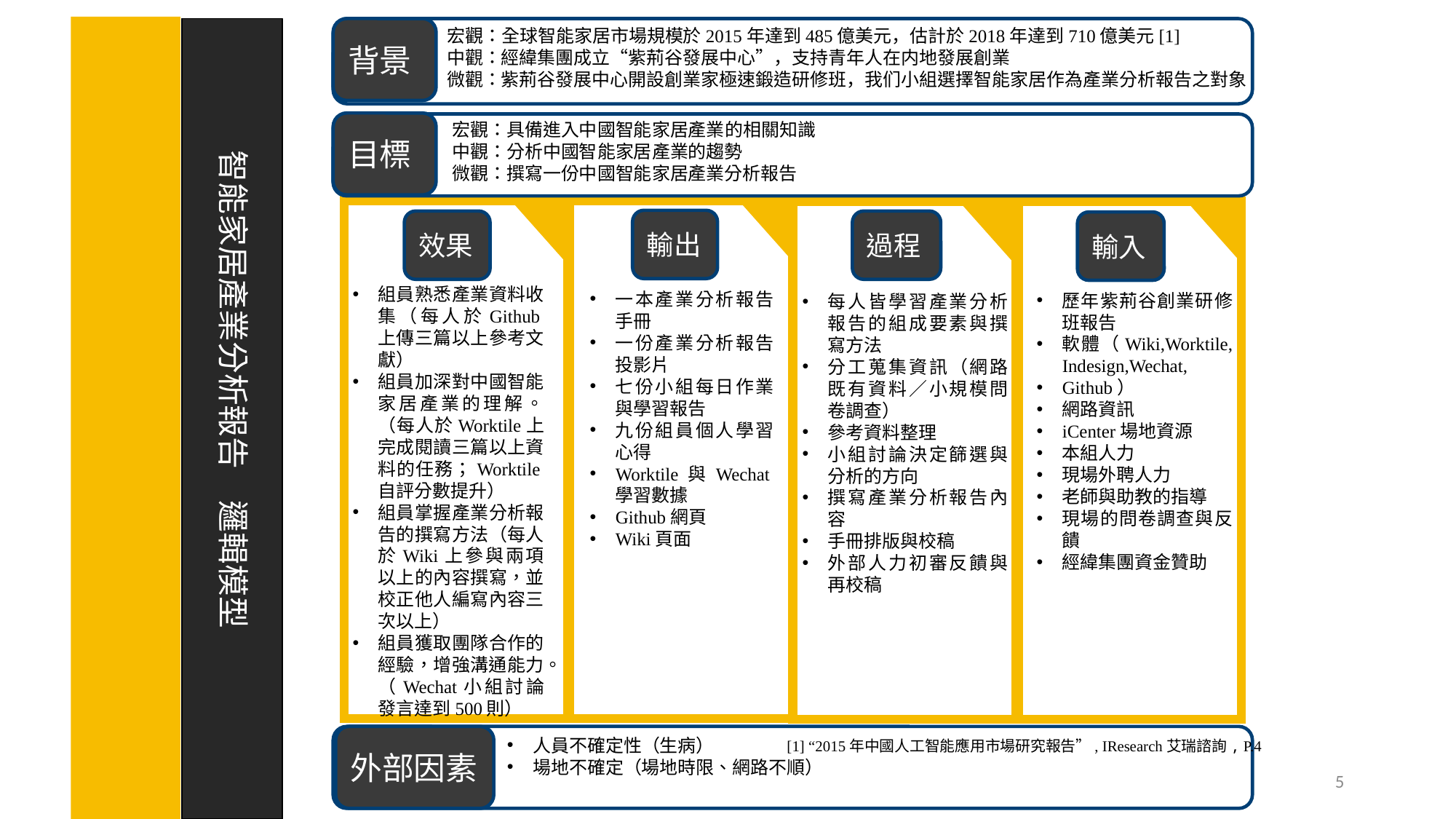

背景
目標

外部因素
宏觀：全球智能家居市場規模於2015年達到485億美元，估計於2018年達到710億美元[1]
中觀：經緯集團成立“紫荊谷發展中心”，支持青年人在内地發展創業
微觀：紫荊谷發展中心開設創業家極速鍛造研修班，我们小組選擇智能家居作為產業分析報告之對象
智能家居產業分析報告　邏輯模型
宏觀：具備進入中國智能家居產業的相關知識
中觀：分析中國智能家居產業的趨勢
微觀：撰寫一份中國智能家居產業分析報告
輸出
效果
過程
輸入
組員熟悉產業資料收集（每人於Github上傳三篇以上參考文獻）
組員加深對中國智能家居產業的理解。（每人於Worktile上完成閱讀三篇以上資料的任務；Worktile自評分數提升）
組員掌握產業分析報告的撰寫方法（每人於Wiki上參與兩項以上的內容撰寫，並校正他人編寫內容三次以上）
組員獲取團隊合作的經驗，增強溝通能力。（Wechat小組討論發言達到500則）
一本產業分析報告手冊
一份產業分析報告投影片
七份小組每日作業與學習報告
九份組員個人學習心得
Worktile與Wechat學習數據
Github網頁
Wiki頁面
歷年紫荊谷創業研修班報告
軟體（Wiki,Worktile, Indesign,Wechat,
Github）
網路資訊
iCenter場地資源
本組人力
現場外聘人力
老師與助教的指導
現場的問卷調查與反饋
經緯集團資金贊助

每人皆學習產業分析報告的組成要素與撰寫方法
分工蒐集資訊（網路既有資料／小規模問卷調查）
參考資料整理
小組討論決定篩選與分析的方向
撰寫產業分析報告內容
手冊排版與校稿
外部人力初審反饋與再校稿
人員不確定性（生病）
場地不確定（場地時限、網路不順）

[1] “2015年中國人工智能應用市場研究報告”, IResearch艾瑞諮詢, P.4

5